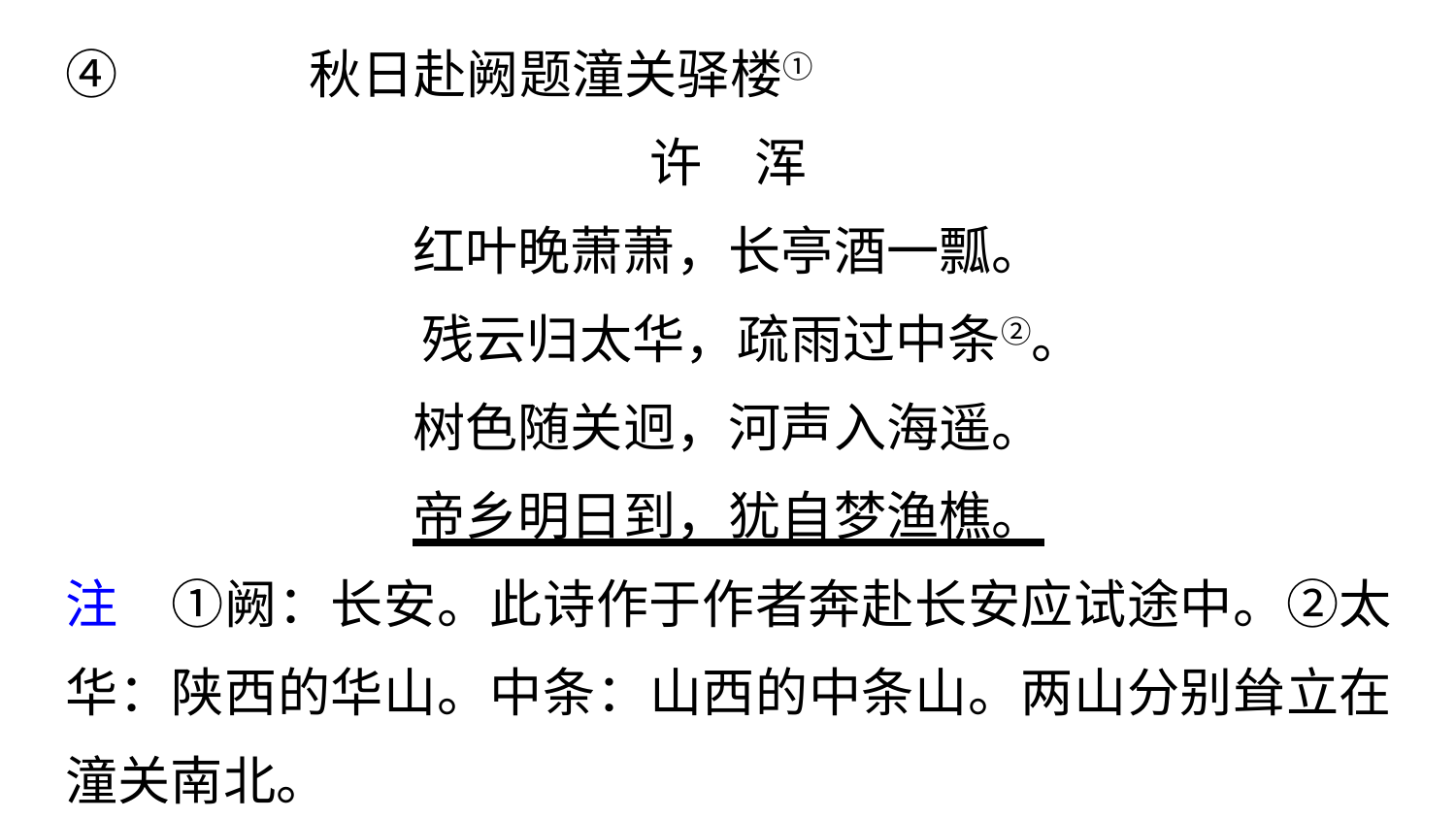

④               秋日赴阙题潼关驿楼①
许　浑
红叶晚萧萧，长亭酒一瓢。
   残云归太华，疏雨过中条②。
树色随关迥，河声入海遥。
帝乡明日到，犹自梦渔樵。
注　①阙：长安。此诗作于作者奔赴长安应试途中。②太华：陕西的华山。中条：山西的中条山。两山分别耸立在潼关南北。